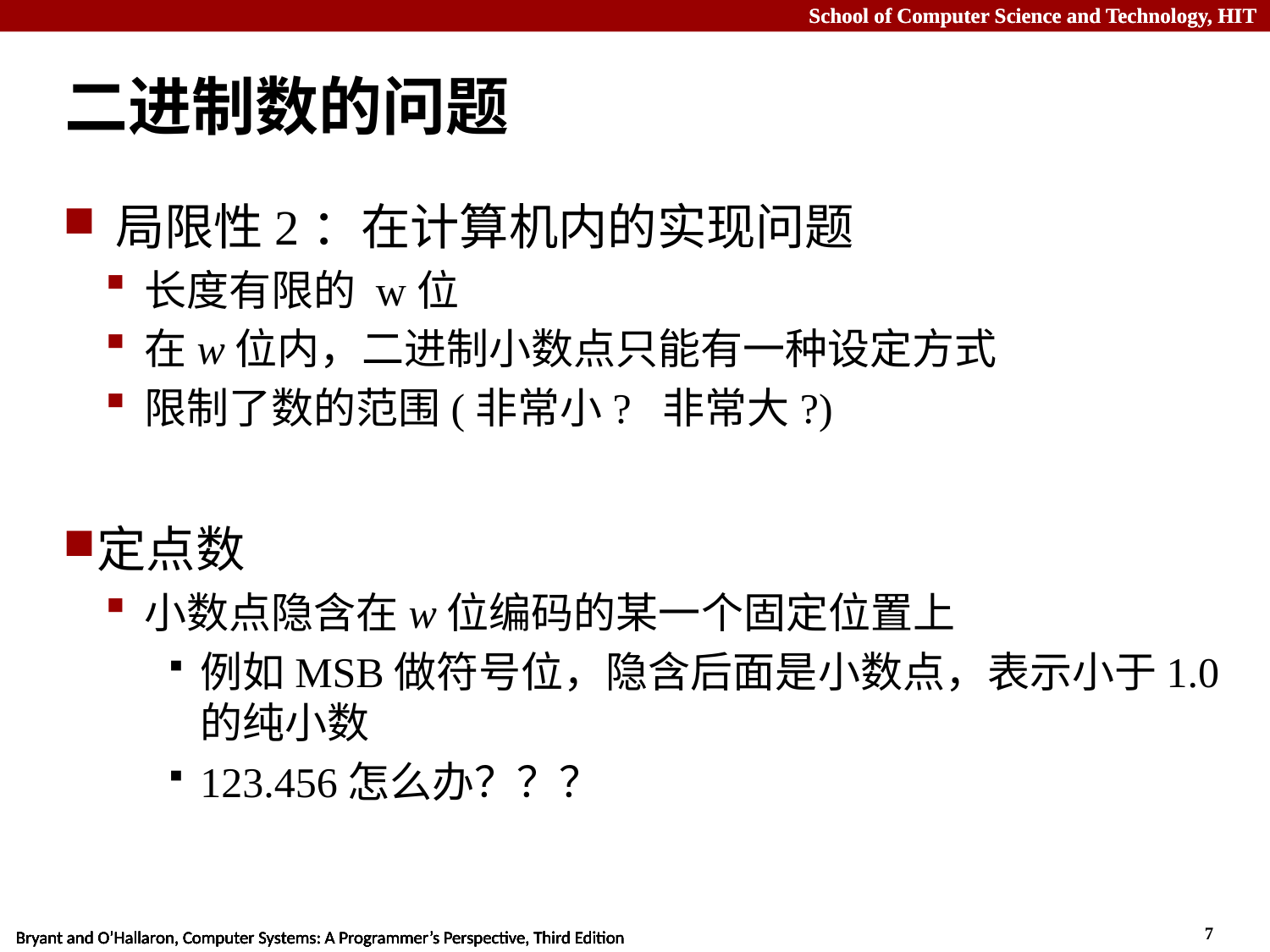

# 二进制数的问题
局限性2：在计算机内的实现问题
长度有限的 w位
在w位内，二进制小数点只能有一种设定方式
限制了数的范围(非常小?  非常大?)

定点数
小数点隐含在w位编码的某一个固定位置上
例如MSB做符号位，隐含后面是小数点，表示小于1.0的纯小数
123.456怎么办？？？